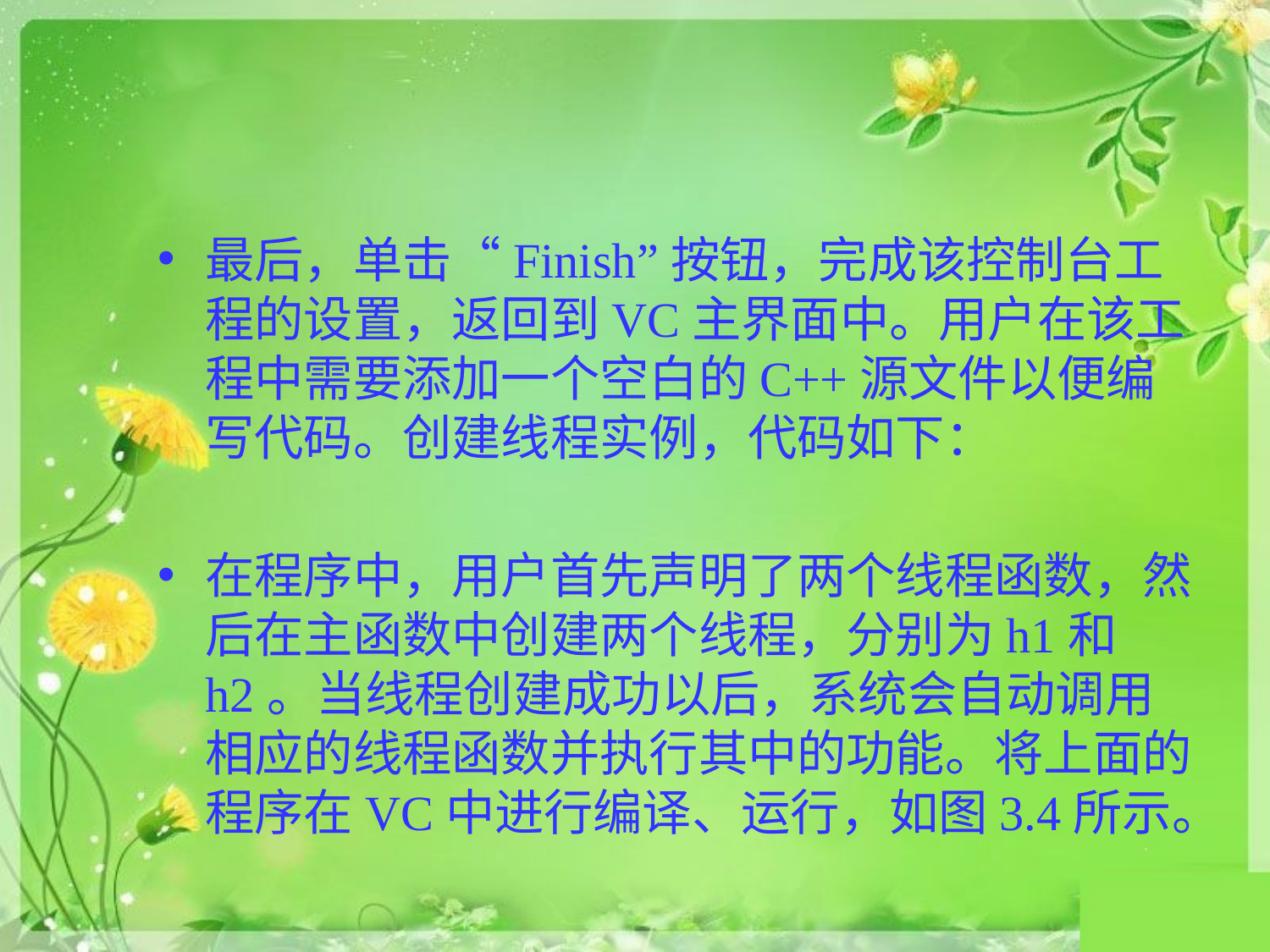

#
最后，单击“Finish”按钮，完成该控制台工程的设置，返回到VC主界面中。用户在该工程中需要添加一个空白的C++源文件以便编写代码。创建线程实例，代码如下：

在程序中，用户首先声明了两个线程函数，然后在主函数中创建两个线程，分别为h1和h2。当线程创建成功以后，系统会自动调用相应的线程函数并执行其中的功能。将上面的程序在VC中进行编译、运行，如图3.4所示。